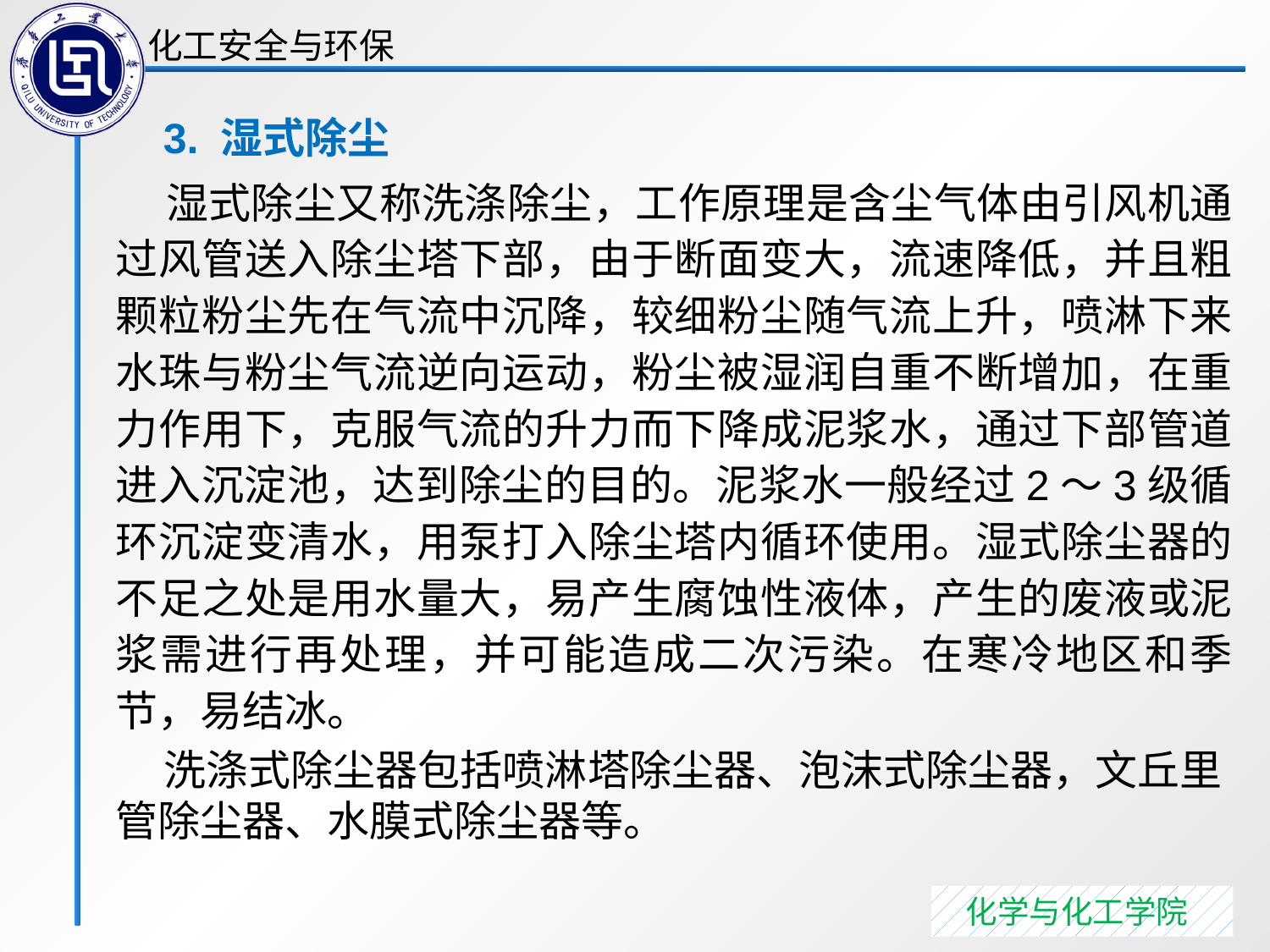

3. 湿式除尘
    湿式除尘又称洗涤除尘，工作原理是含尘气体由引风机通过风管送入除尘塔下部，由于断面变大，流速降低，并且粗颗粒粉尘先在气流中沉降，较细粉尘随气流上升，喷淋下来水珠与粉尘气流逆向运动，粉尘被湿润自重不断增加，在重力作用下，克服气流的升力而下降成泥浆水，通过下部管道进入沉淀池，达到除尘的目的。泥浆水一般经过2～3级循环沉淀变清水，用泵打入除尘塔内循环使用。湿式除尘器的不足之处是用水量大，易产生腐蚀性液体，产生的废液或泥浆需进行再处理，并可能造成二次污染。在寒冷地区和季节，易结冰。
    洗涤式除尘器包括喷淋塔除尘器、泡沫式除尘器，文丘里管除尘器、水膜式除尘器等。